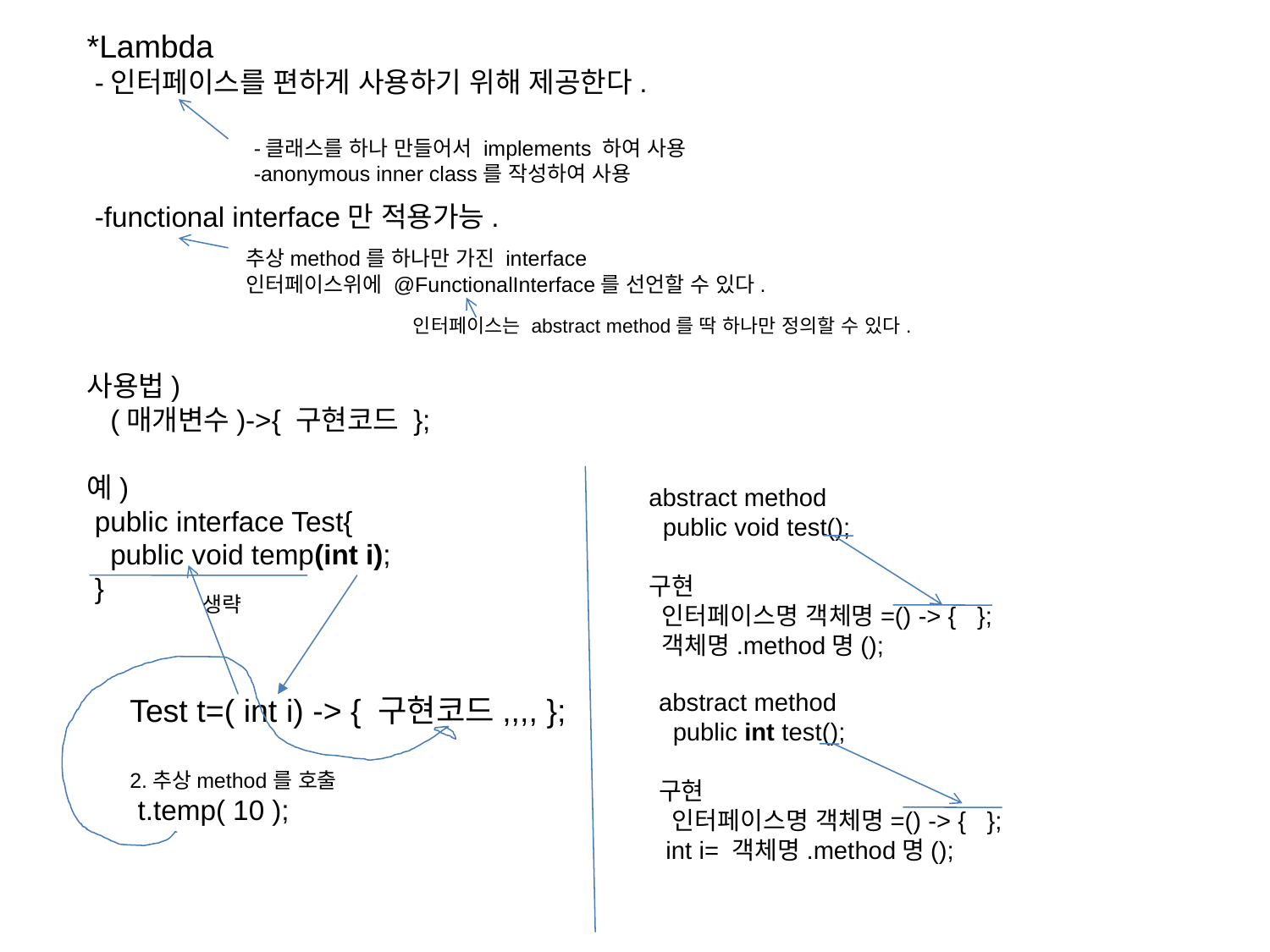

*Lambda
 -인터페이스를 편하게 사용하기 위해 제공한다.

 -functional interface만 적용가능.

사용법)
   (매개변수)->{ 구현코드 };

예)
 public interface Test{
   public void temp(int i);
 }

-클래스를 하나 만들어서 implements 하여 사용
-anonymous inner class를 작성하여 사용
추상method를 하나만 가진 interface
인터페이스위에 @FunctionalInterface를 선언할 수 있다.
인터페이스는 abstract method를 딱 하나만 정의할 수 있다.
abstract method
  public void test();

구현
 인터페이스명 객체명=() -> {   };
 객체명.method명();
생략

abstract method
  public int test();

구현
 인터페이스명 객체명=() -> {   };
 int i= 객체명.method명();
Test t=( int i) -> { 구현코드,,,, };

2.추상method를 호출
 t.temp( 10 );